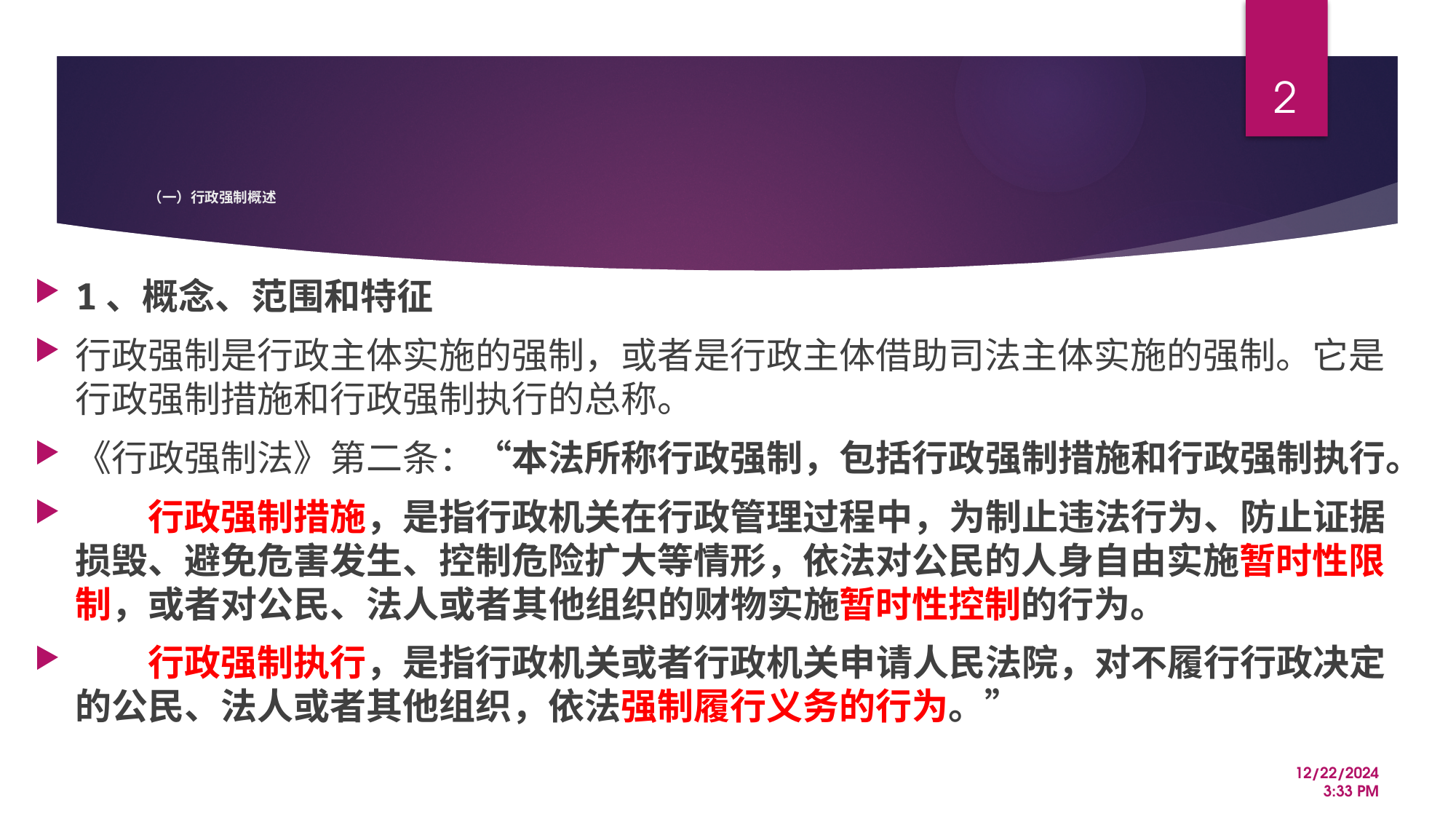

2
# （一）行政强制概述
1、概念、范围和特征
行政强制是行政主体实施的强制，或者是行政主体借助司法主体实施的强制。它是行政强制措施和行政强制执行的总称。
《行政强制法》第二条：“本法所称行政强制，包括行政强制措施和行政强制执行。
　　行政强制措施，是指行政机关在行政管理过程中，为制止违法行为、防止证据损毁、避免危害发生、控制危险扩大等情形，依法对公民的人身自由实施暂时性限制，或者对公民、法人或者其他组织的财物实施暂时性控制的行为。
　　行政强制执行，是指行政机关或者行政机关申请人民法院，对不履行行政决定的公民、法人或者其他组织，依法强制履行义务的行为。”

12/22/2024 3:33 PM